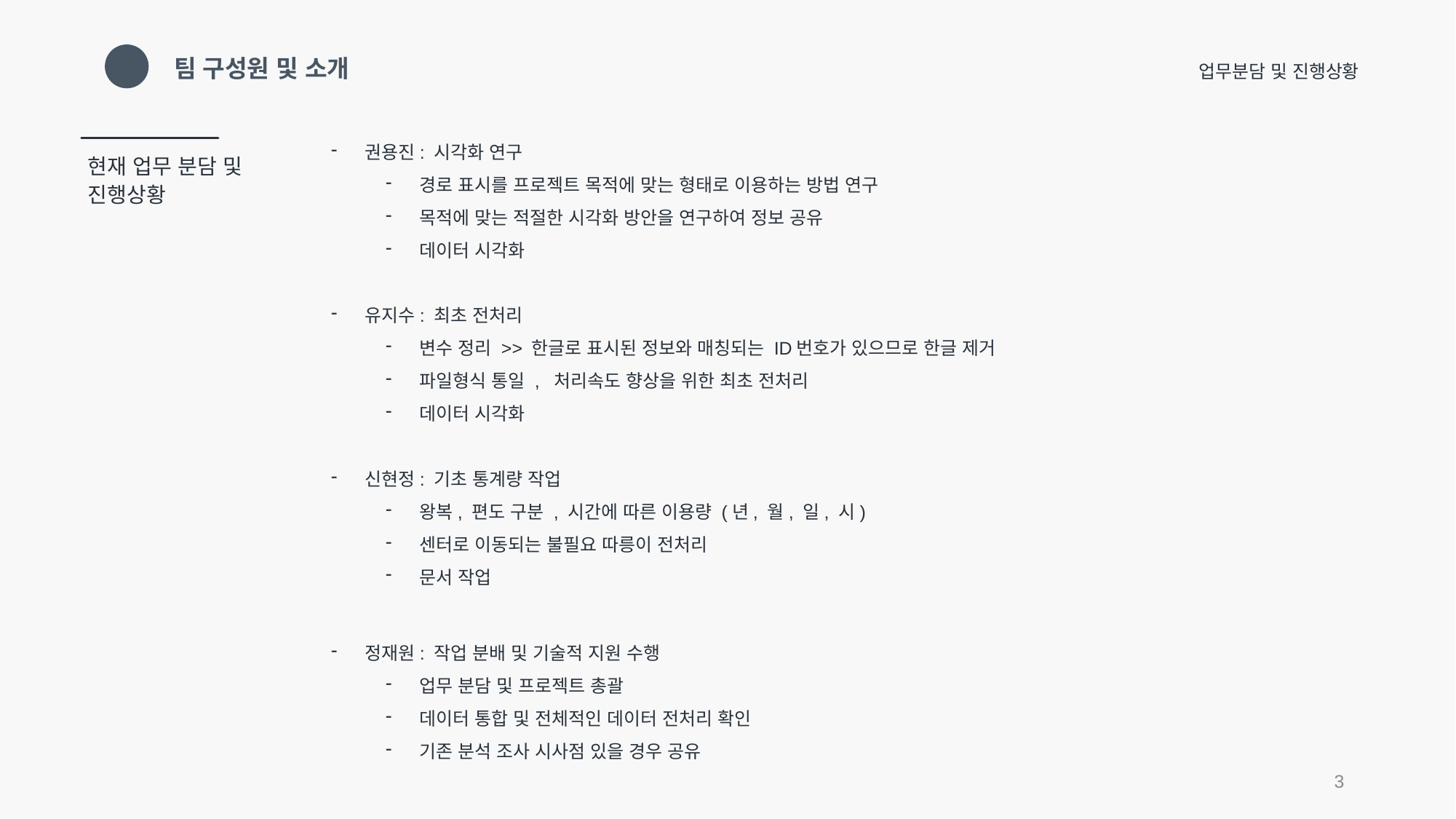

팀 구성원 및 소개
01
업무분담 및 진행상황
권용진: 시각화 연구
경로 표시를 프로젝트 목적에 맞는 형태로 이용하는 방법 연구
목적에 맞는 적절한 시각화 방안을 연구하여 정보 공유
데이터 시각화

유지수: 최초 전처리
변수 정리 >> 한글로 표시된 정보와 매칭되는 ID번호가 있으므로 한글 제거
파일형식 통일 ,  처리속도 향상을 위한 최초 전처리
데이터 시각화

신현정: 기초 통계량 작업
왕복, 편도 구분 , 시간에 따른 이용량 (년, 월, 일, 시)
센터로 이동되는 불필요 따릉이 전처리
문서 작업

정재원: 작업 분배 및 기술적 지원 수행
업무 분담 및 프로젝트 총괄
데이터 통합 및 전체적인 데이터 전처리 확인
기존 분석 조사 시사점 있을 경우 공유

현재 업무 분담 및
진행상황
3